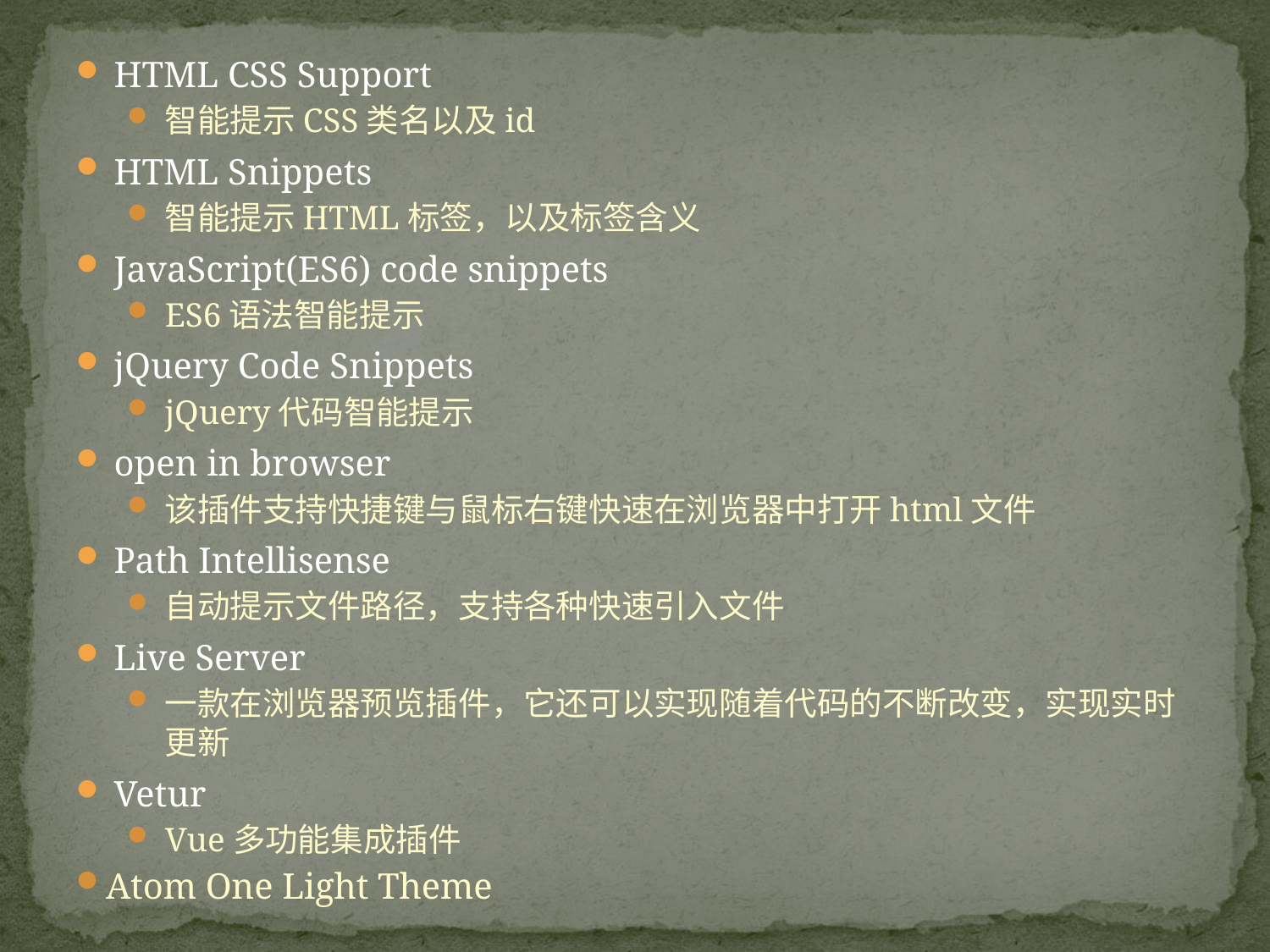

HTML CSS Support
智能提示CSS类名以及id
HTML Snippets
智能提示HTML标签，以及标签含义
JavaScript(ES6) code snippets
ES6语法智能提示
jQuery Code Snippets
jQuery代码智能提示
open in browser
该插件支持快捷键与鼠标右键快速在浏览器中打开html文件
Path Intellisense
自动提示文件路径，支持各种快速引入文件
Live Server
一款在浏览器预览插件，它还可以实现随着代码的不断改变，实现实时更新
Vetur
Vue多功能集成插件
Atom One Light Theme